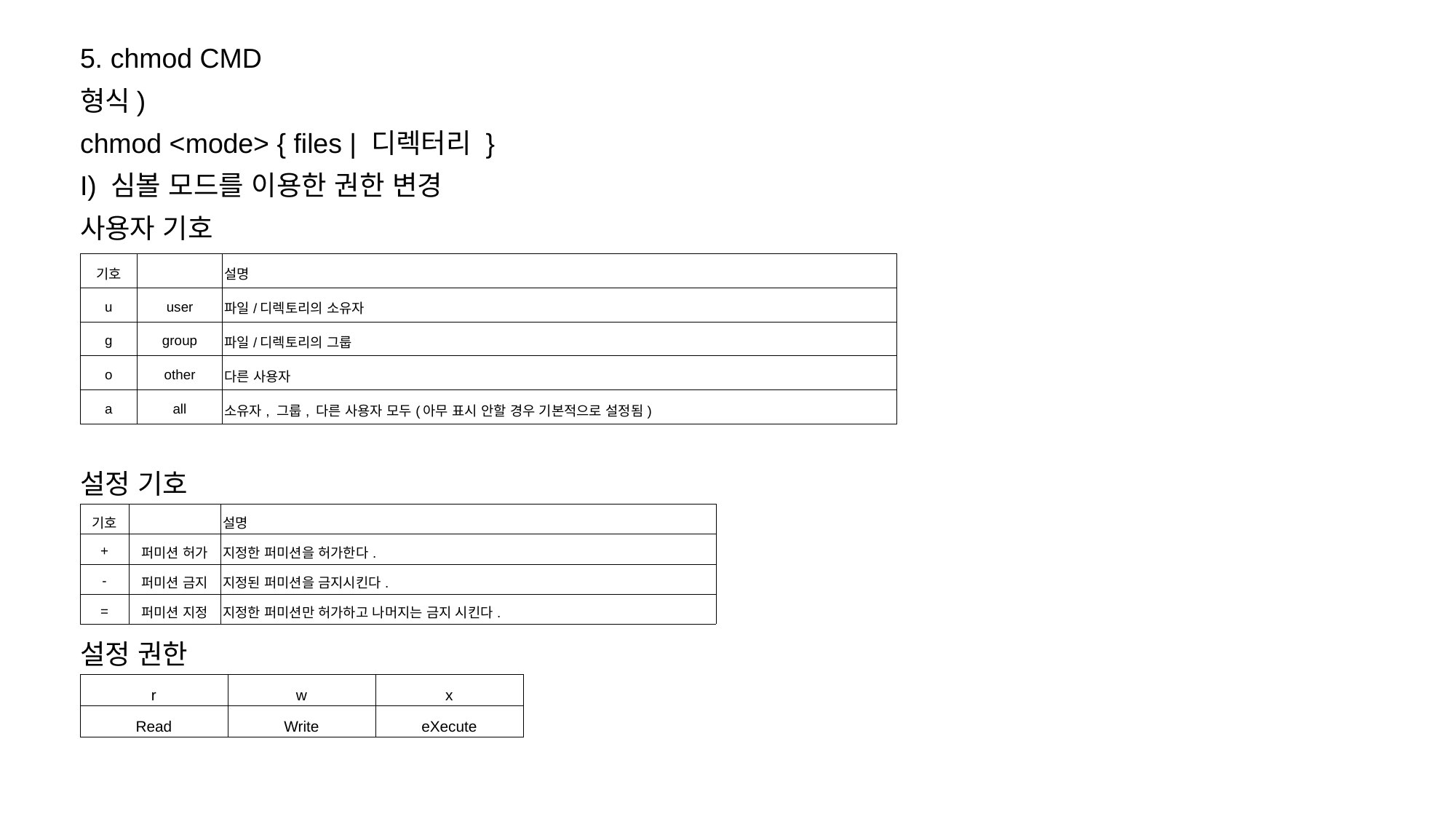

5. chmod CMD
형식)
chmod <mode> { files | 디렉터리 }
I) 심볼 모드를 이용한 권한 변경
사용자 기호

설정 기호

설정 권한

| 기호 |  | 설명 |
| --- | --- | --- |
| u | user | 파일/디렉토리의 소유자 |
| g | group | 파일/디렉토리의 그룹 |
| o | other | 다른 사용자 |
| a | all | 소유자, 그룹, 다른 사용자 모두(아무 표시 안할 경우 기본적으로 설정됨) |
| 기호 |  | 설명 |
| --- | --- | --- |
| + | 퍼미션 허가 | 지정한 퍼미션을 허가한다. |
| - | 퍼미션 금지 | 지정된 퍼미션을 금지시킨다. |
| = | 퍼미션 지정 | 지정한 퍼미션만 허가하고 나머지는 금지 시킨다. |
| r | w | x |
| --- | --- | --- |
| Read | Write | eXecute |